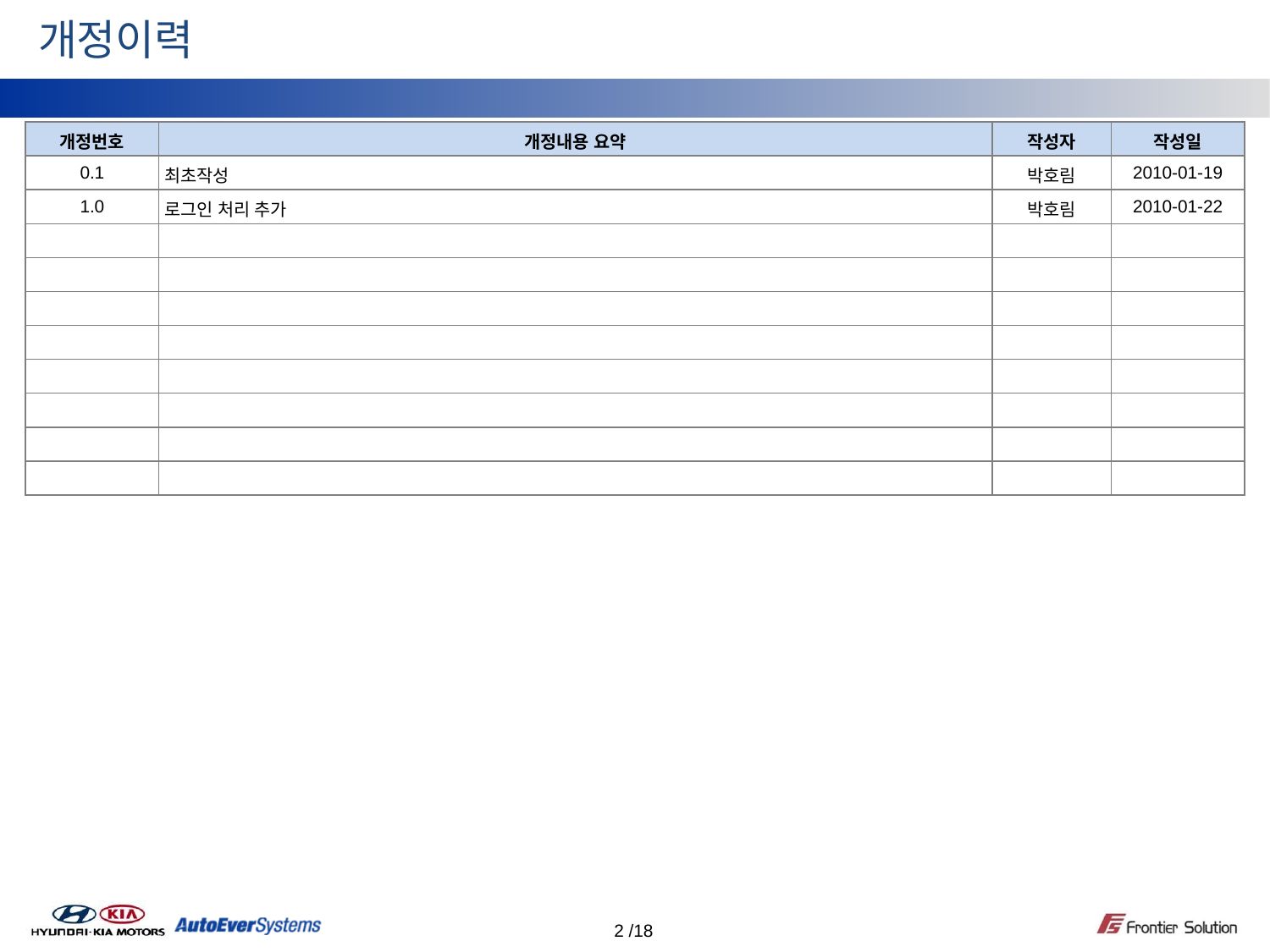

개정이력
| 개정번호 | 개정내용 요약 | 작성자 | 작성일 |
| --- | --- | --- | --- |
| 0.1 | 최초작성 | 박호림 | 2010-01-19 |
| 1.0 | 로그인 처리 추가 | 박호림 | 2010-01-22 |
|  |  |  |  |
|  |  |  |  |
|  |  |  |  |
|  |  |  |  |
|  |  |  |  |
|  |  |  |  |
|  |  |  |  |
|  |  |  |  |